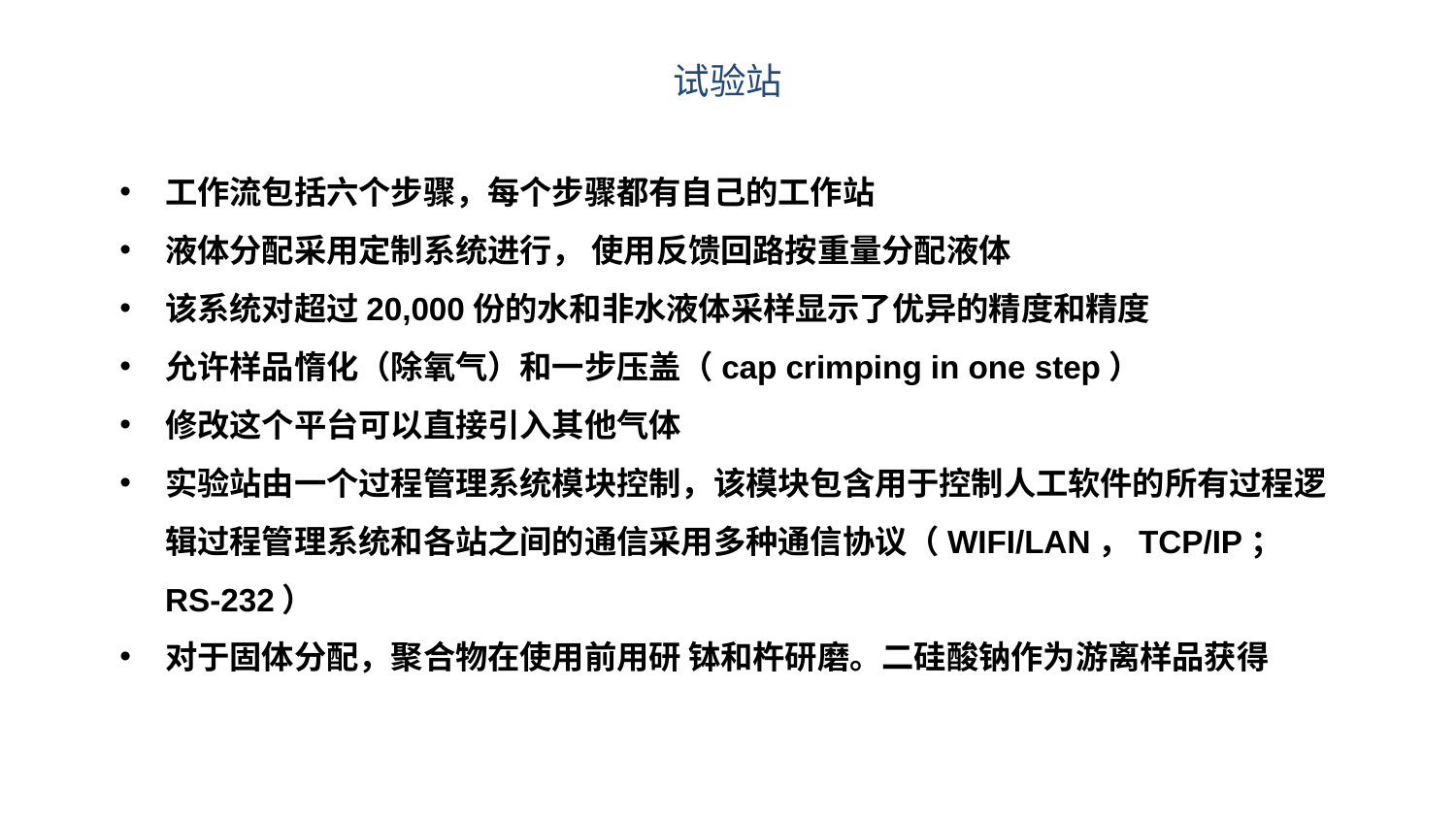

试验站
工作流包括六个步骤，每个步骤都有自己的工作站
液体分配采用定制系统进行， 使用反馈回路按重量分配液体
该系统对超过20,000份的水和非水液体采样显示了优异的精度和精度
允许样品惰化（除氧气）和一步压盖（cap crimping in one step）
修改这个平台可以直接引入其他气体
实验站由一个过程管理系统模块控制，该模块包含用于控制人工软件的所有过程逻辑过程管理系统和各站之间的通信采用多种通信协议（WIFI/LAN，TCP/IP；RS-232）
对于固体分配，聚合物在使用前用研 钵和杵研磨。二硅酸钠作为游离样品获得